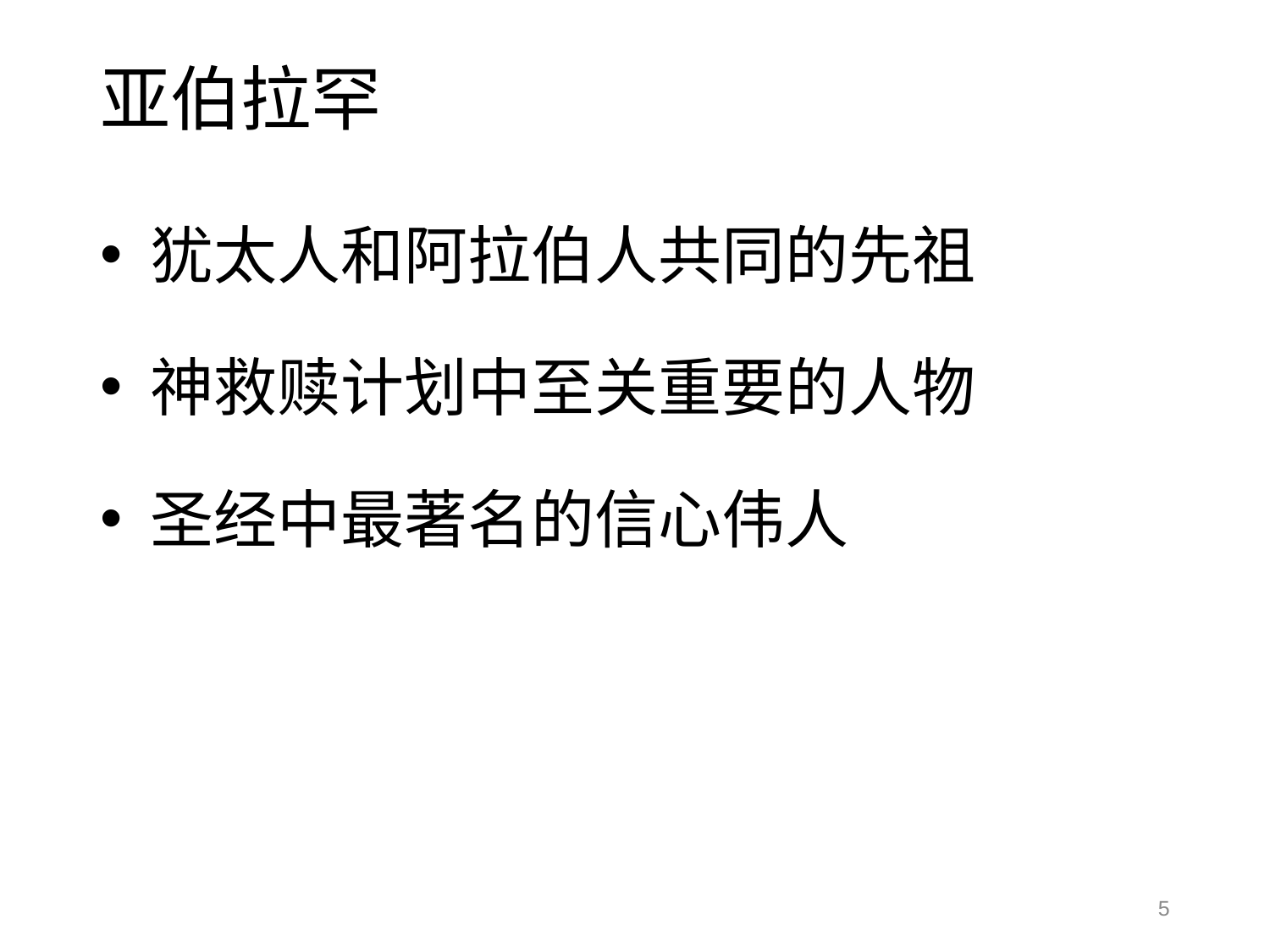

# 亚伯拉罕
犹太人和阿拉伯人共同的先祖
神救赎计划中至关重要的人物
圣经中最著名的信心伟人
5